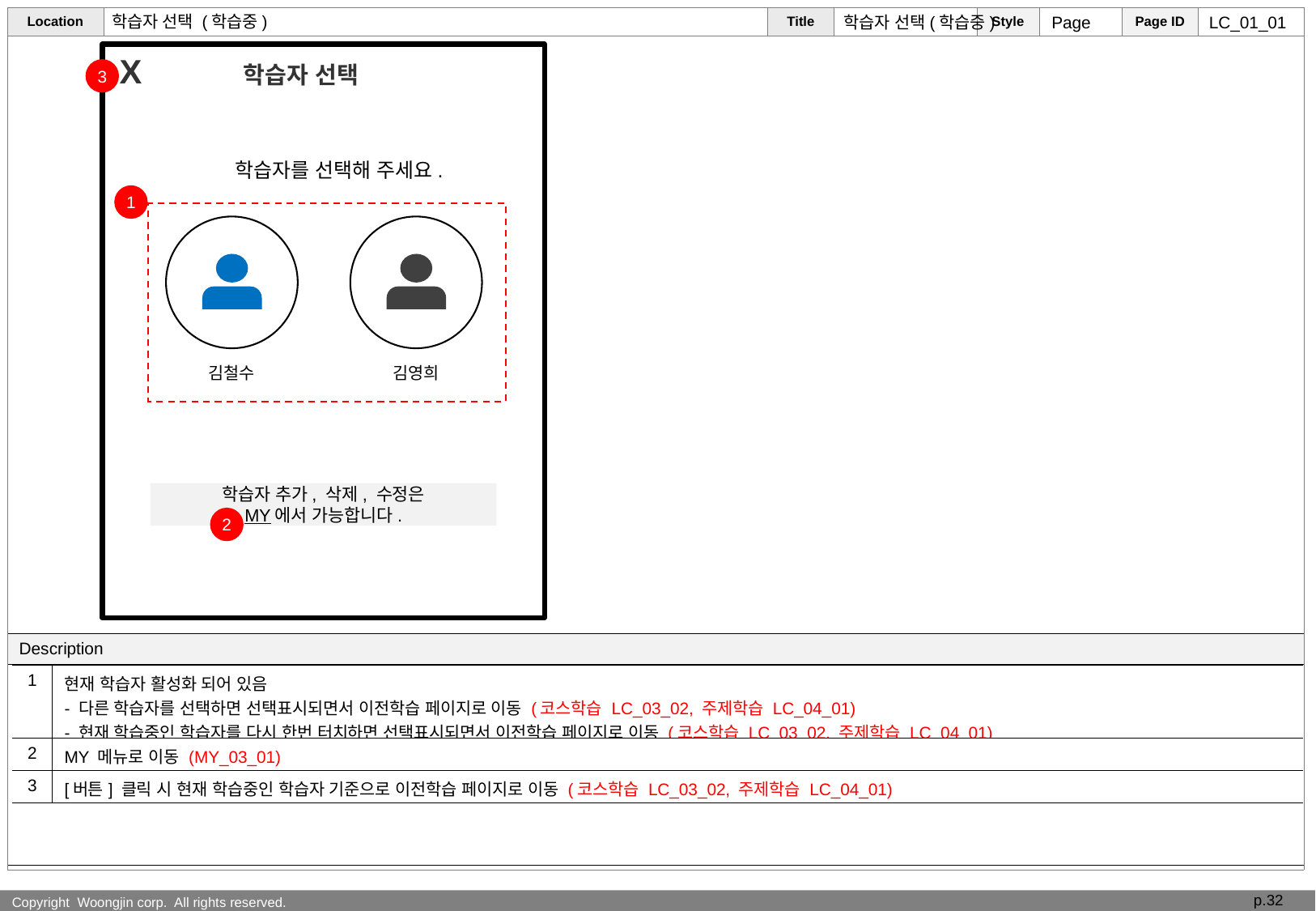

# 학습자 선택 (학습중)
학습자 선택(학습중)
Page
LC_01_01
 X          학습자 선택
3
학습자를 선택해 주세요.
1

김철수
김영희
학습자 추가, 삭제, 수정은
 MY에서 가능합니다.
2
| 1 | 현재 학습자 활성화 되어 있음 - 다른 학습자를 선택하면 선택표시되면서 이전학습 페이지로 이동 (코스학습 LC\_03\_02, 주제학습 LC\_04\_01) - 현재 학습중인 학습자를 다시 한번 터치하면 선택표시되면서 이전학습 페이지로 이동 (코스학습 LC\_03\_02, 주제학습 LC\_04\_01) |
| --- | --- |
| 2 | MY 메뉴로 이동 (MY\_03\_01) |
| 3 | [버튼] 클릭 시 현재 학습중인 학습자 기준으로 이전학습 페이지로 이동 (코스학습 LC\_03\_02, 주제학습 LC\_04\_01) |